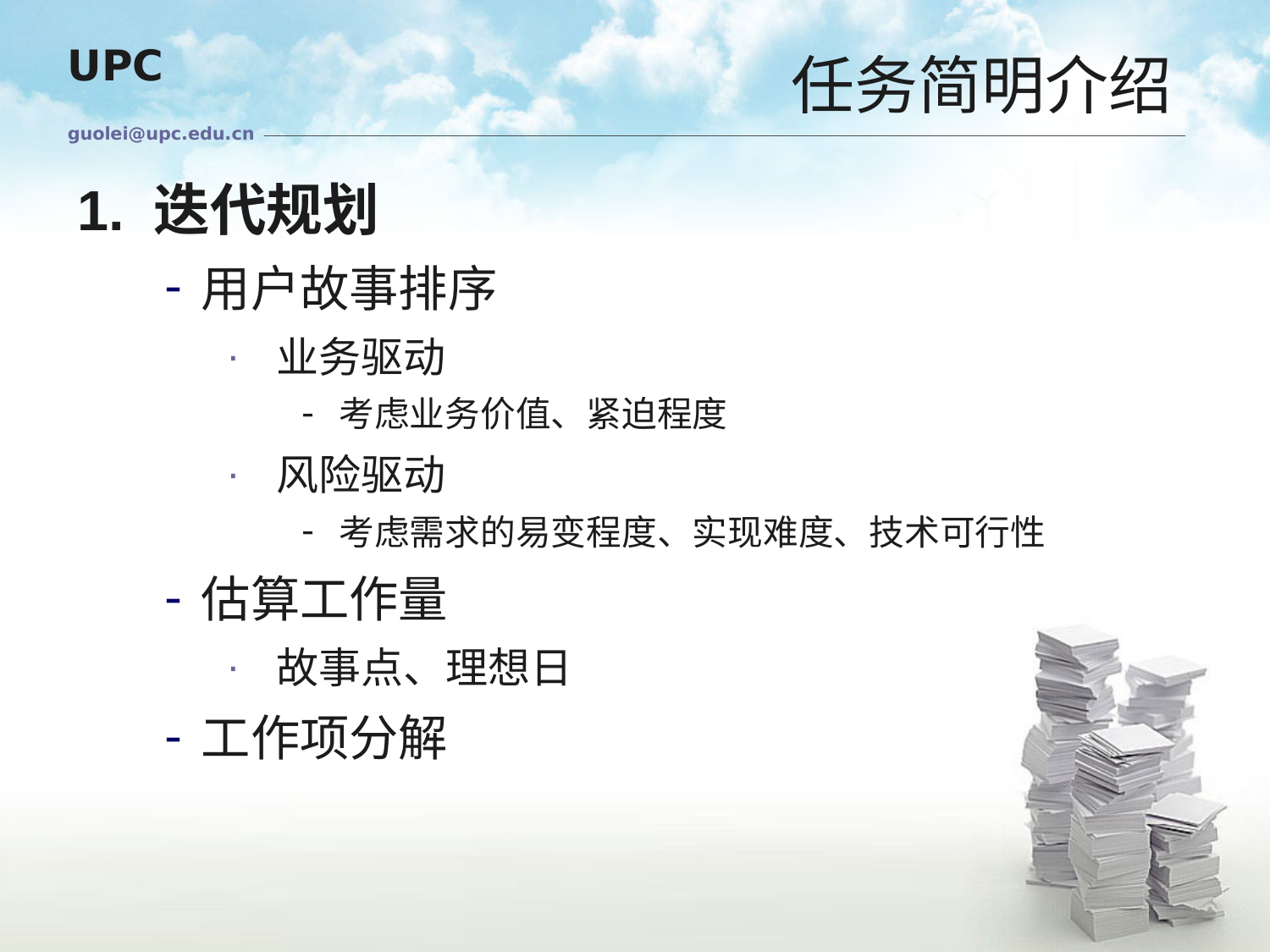

# 任务简明介绍
guolei@upc.edu.cn
1. 迭代规划
用户故事排序
业务驱动
考虑业务价值、紧迫程度
风险驱动
考虑需求的易变程度、实现难度、技术可行性
估算工作量
故事点、理想日
工作项分解